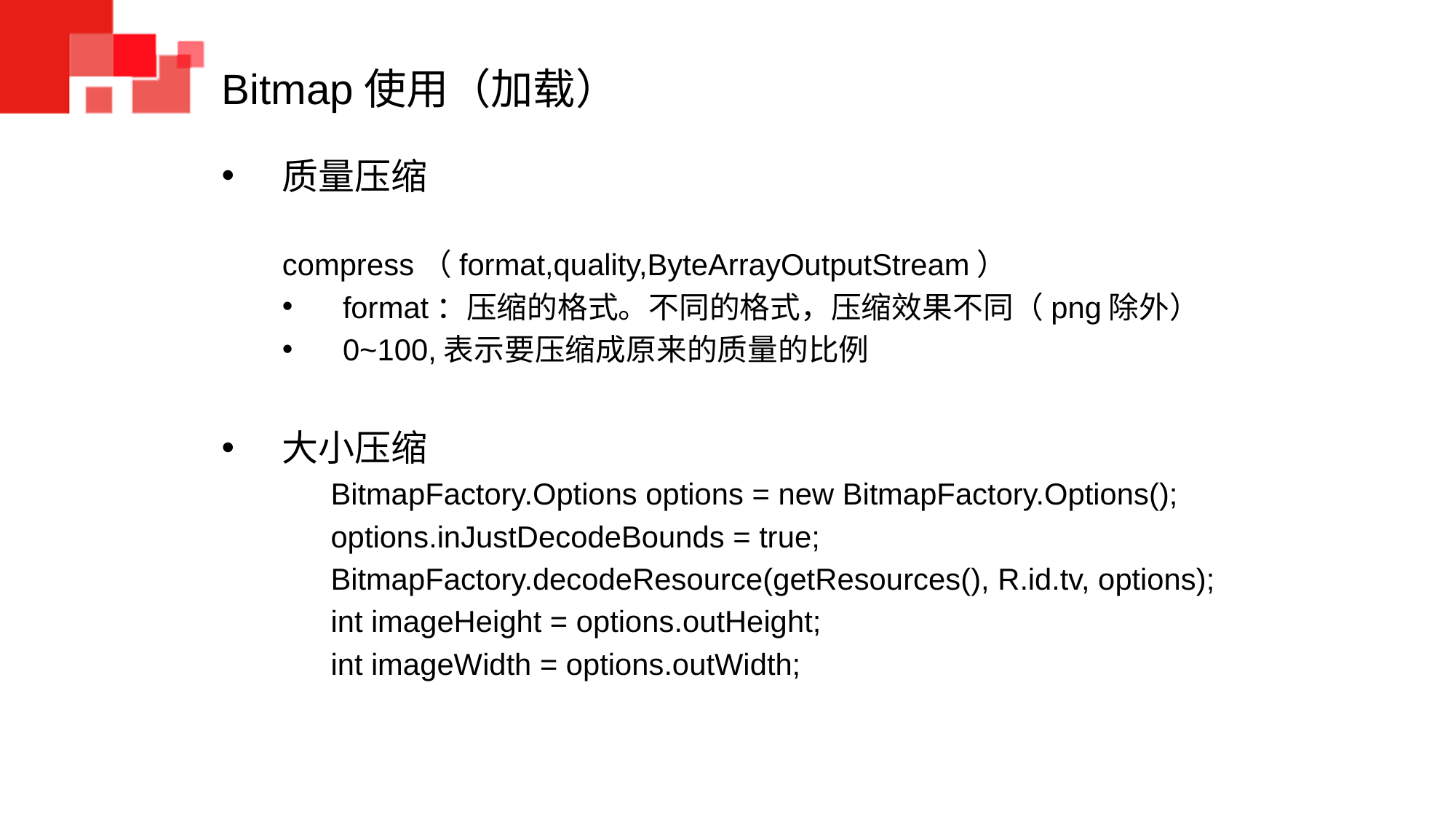

# Bitmap使用（加载）
质量压缩

compress（format,quality,ByteArrayOutputStream）
format：压缩的格式。不同的格式，压缩效果不同（png除外）
0~100,表示要压缩成原来的质量的比例

大小压缩
	BitmapFactory.Options options = new BitmapFactory.Options();
	options.inJustDecodeBounds = true;
	BitmapFactory.decodeResource(getResources(), R.id.tv, options);
	int imageHeight = options.outHeight;
	int imageWidth = options.outWidth;